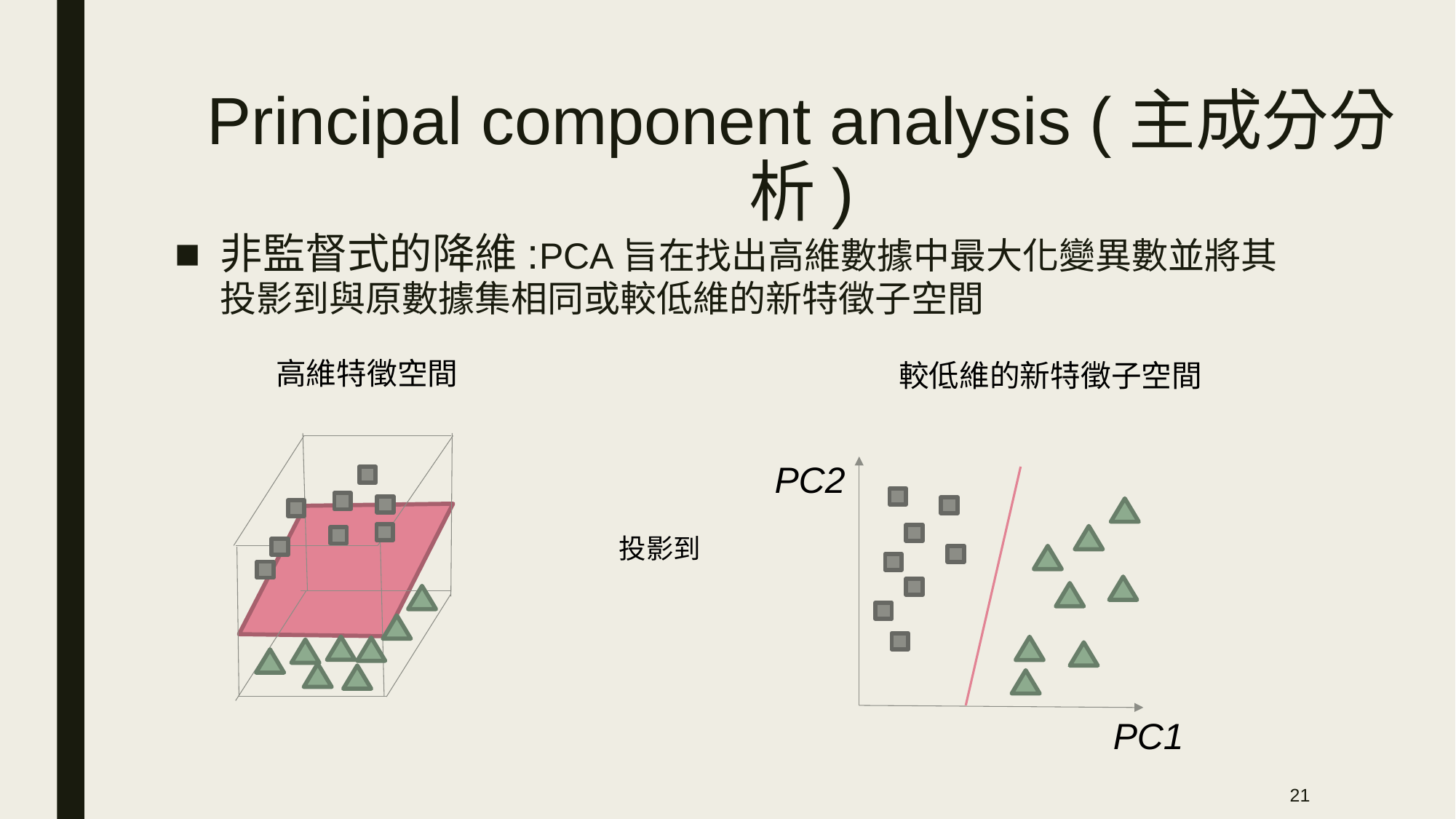

# Principal component analysis (主成分分析)
非監督式的降維:PCA旨在找出高維數據中最大化變異數並將其投影到與原數據集相同或較低維的新特徵子空間

高維特徵空間
較低維的新特徵子空間
PC2

投影到

PC1
21